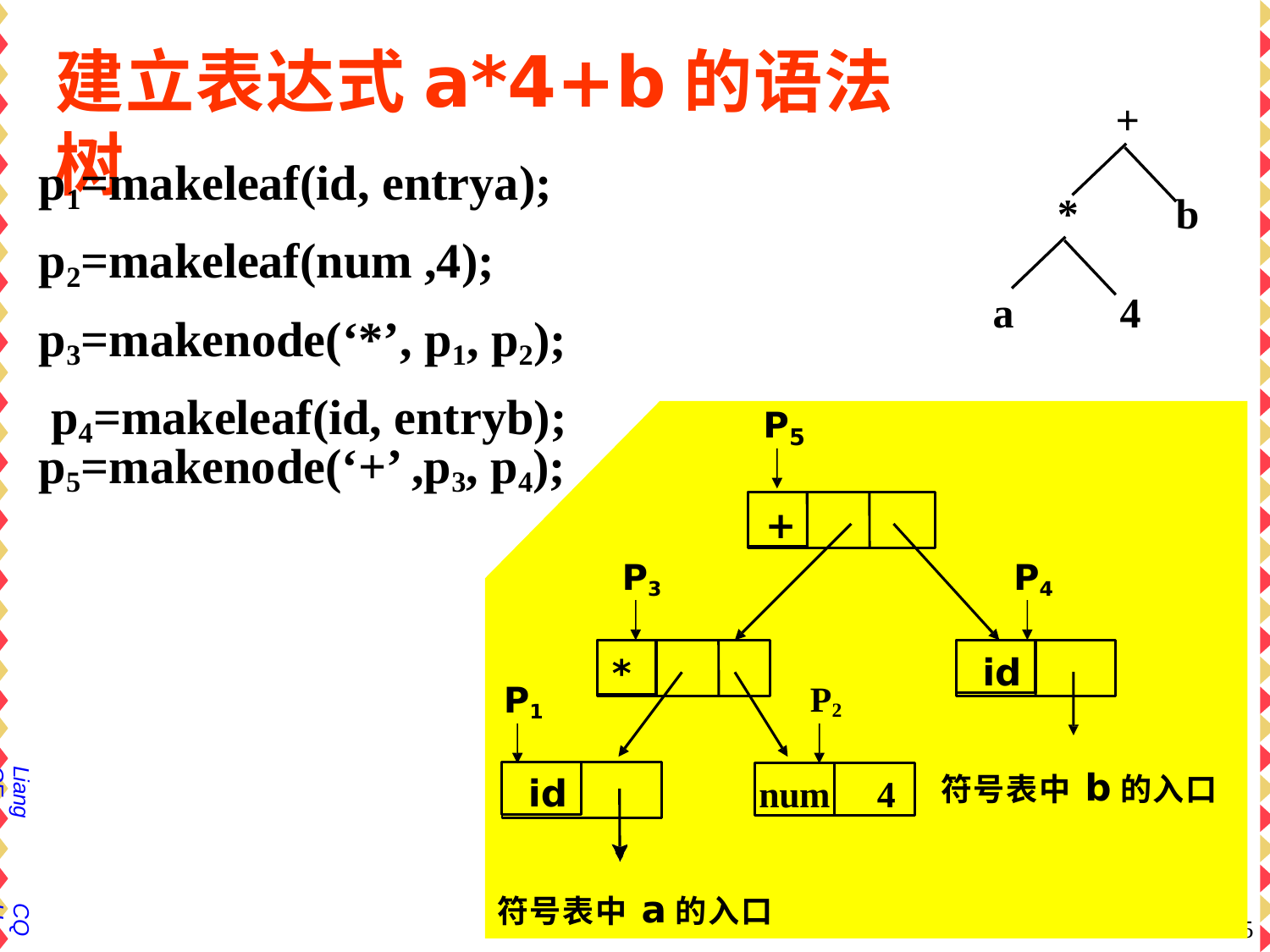

# 建立表达式a*4+b的语法树
+
p1=makeleaf(id, entrya);  p2=makeleaf(num ,4);  p3=makenode(‘*’, p1, p2);  p4=makeleaf(id, entryb);

*	b

a
4

P
5
p5=makenode(‘+’ ,p3, p4);

+

P3
P4

*

id

P2
P1

符号表中b的入口

id
num
4
Liang GE

符号表中a的入口
CQU
45